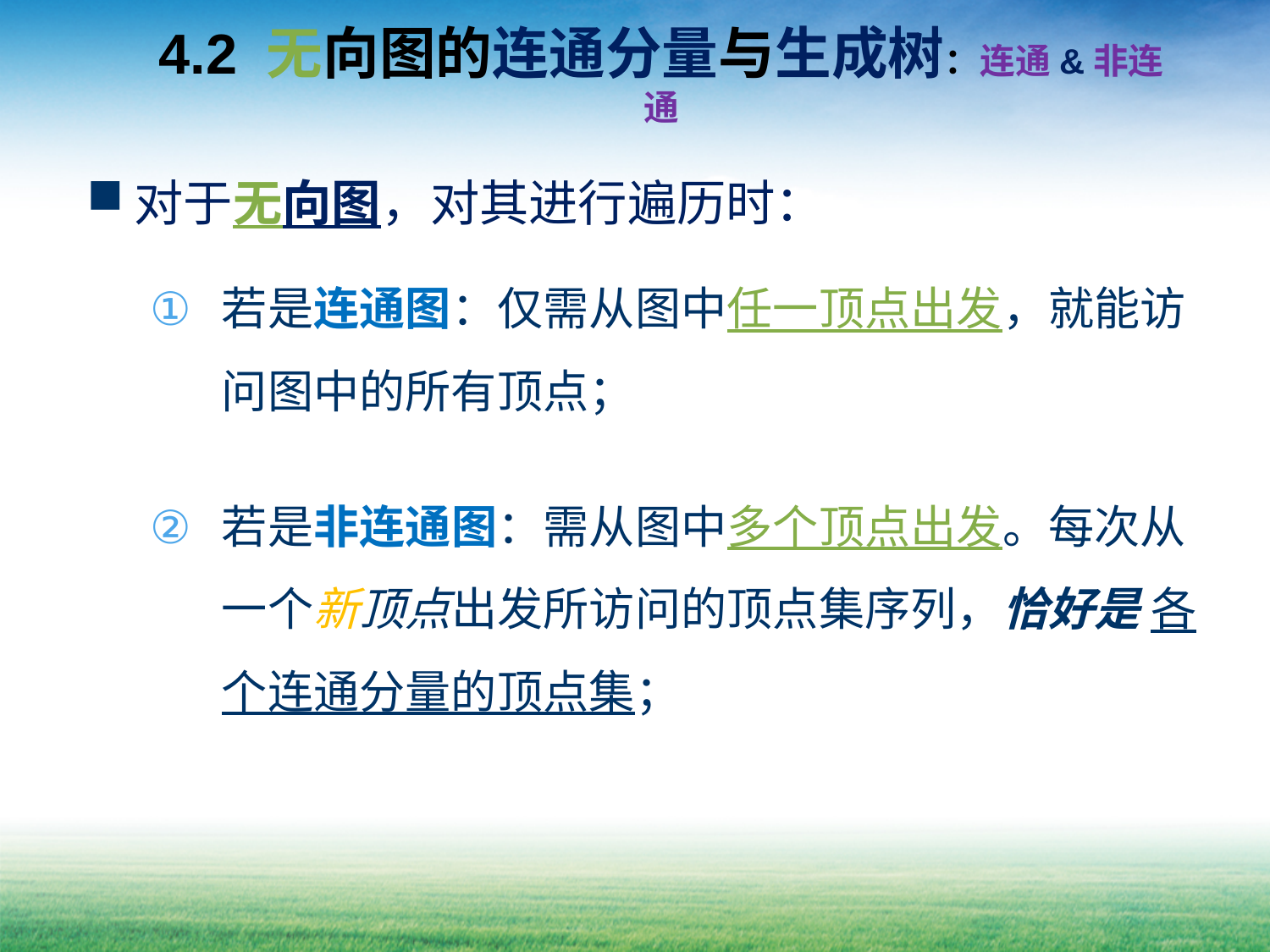

# 4.2 无向图的连通分量与生成树：连通&非连通
对于无向图，对其进行遍历时：
若是连通图：仅需从图中任一顶点出发，就能访问图中的所有顶点；
若是非连通图：需从图中多个顶点出发。每次从一个新顶点出发所访问的顶点集序列，恰好是 各个连通分量的顶点集；